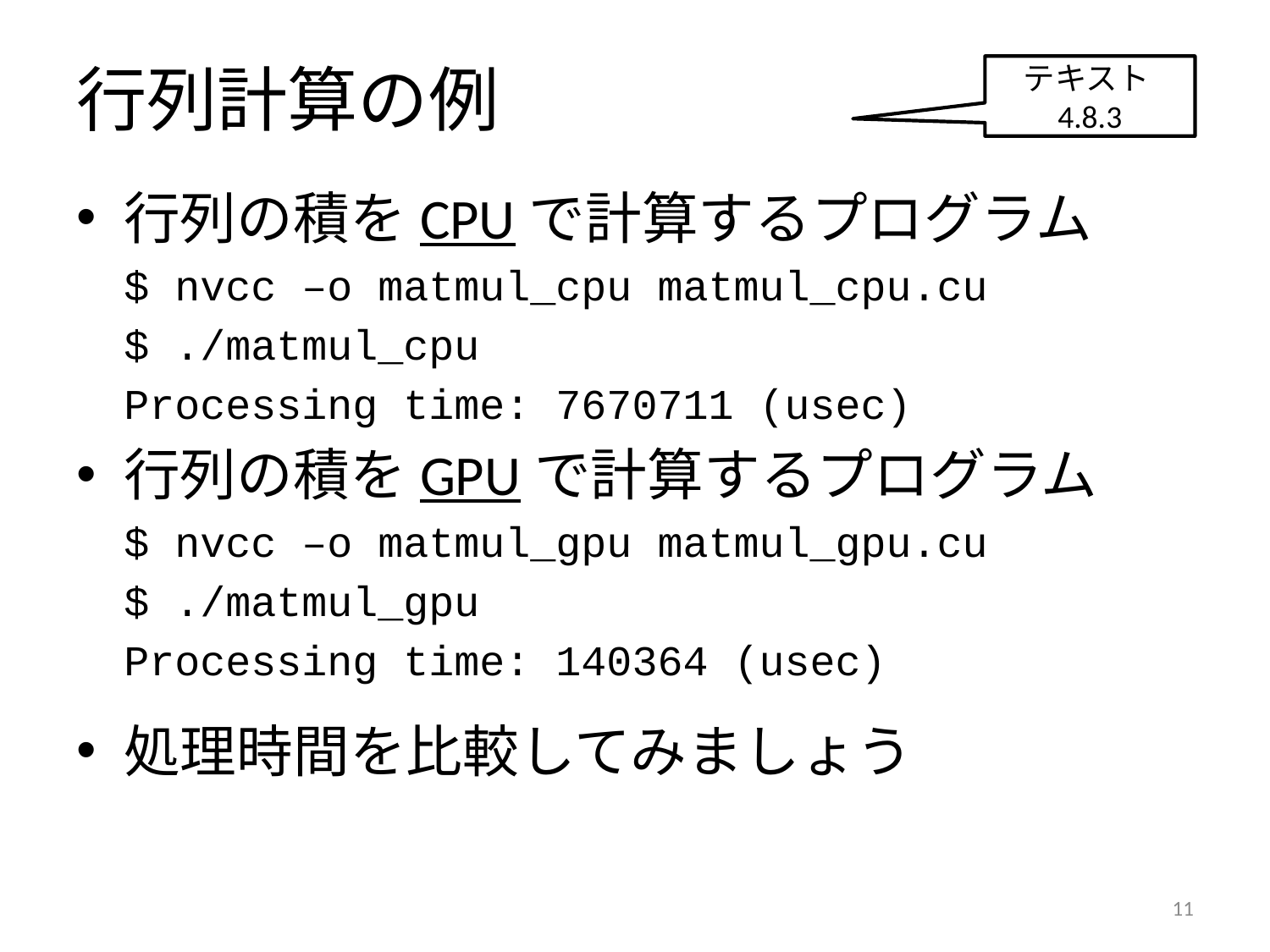

# 行列計算の例
テキスト4.8.3
行列の積をCPUで計算するプログラム
	$ nvcc –o matmul_cpu matmul_cpu.cu
	$ ./matmul_cpu
	Processing time: 7670711 (usec)
行列の積をGPUで計算するプログラム
	$ nvcc –o matmul_gpu matmul_gpu.cu
	$ ./matmul_gpu
	Processing time: 140364 (usec)

処理時間を比較してみましょう
11